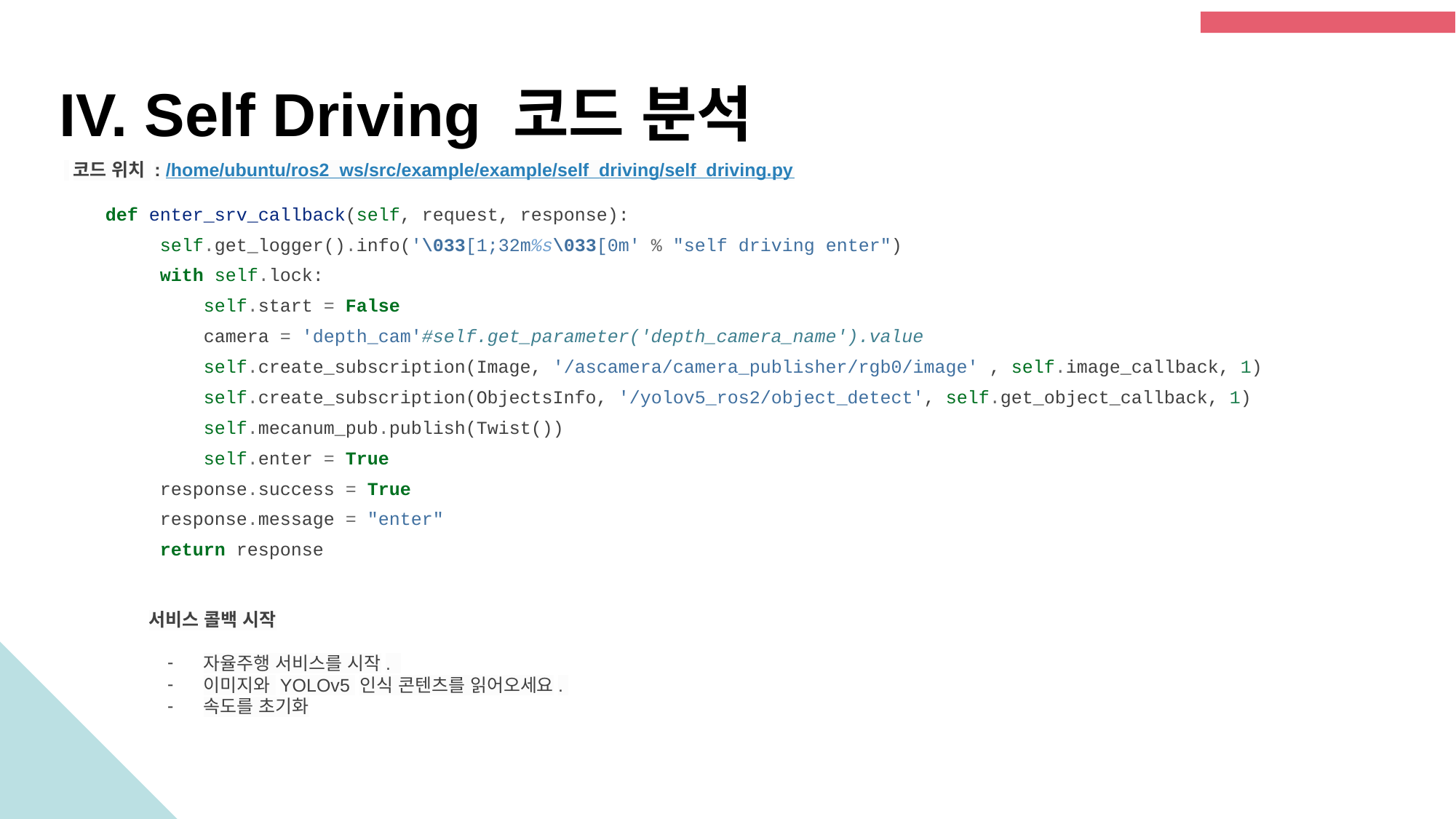

IV. Self Driving 코드 분석
 코드 위치 : /home/ubuntu/ros2_ws/src/example/example/self_driving/self_driving.py
   def enter_srv_callback(self, request, response):
        self.get_logger().info('\033[1;32m%s\033[0m' % "self driving enter")
        with self.lock:
            self.start = False
            camera = 'depth_cam'#self.get_parameter('depth_camera_name').value
            self.create_subscription(Image, '/ascamera/camera_publisher/rgb0/image' , self.image_callback, 1)
            self.create_subscription(ObjectsInfo, '/yolov5_ros2/object_detect', self.get_object_callback, 1)
            self.mecanum_pub.publish(Twist())
            self.enter = True
        response.success = True
        response.message = "enter"
        return response

서비스 콜백 시작
자율주행 서비스를 시작.
이미지와 YOLOv5 인식 콘텐츠를 읽어오세요.
속도를 초기화